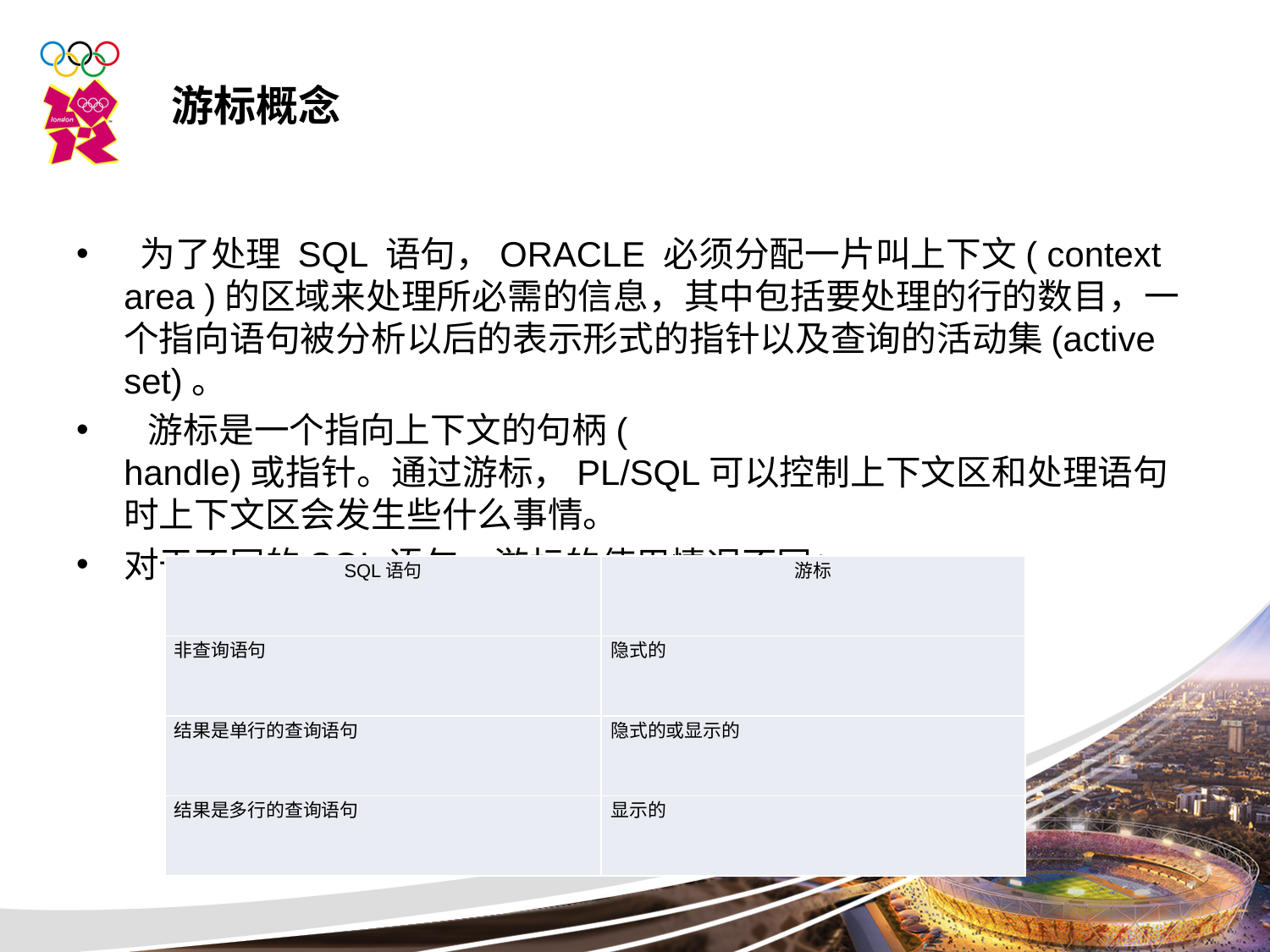

游标概念

 为了处理 SQL 语句，ORACLE 必须分配一片叫上下文( context area )的区域来处理所必需的信息，其中包括要处理的行的数目，一个指向语句被分析以后的表示形式的指针以及查询的活动集(active set)。
  游标是一个指向上下文的句柄( handle)或指针。通过游标，PL/SQL可以控制上下文区和处理语句时上下文区会发生些什么事情。
对于不同的SQL语句，游标的使用情况不同：

| SQL语句 | 游标 |
| --- | --- |
| 非查询语句 | 隐式的 |
| 结果是单行的查询语句 | 隐式的或显示的 |
| 结果是多行的查询语句 | 显示的 |